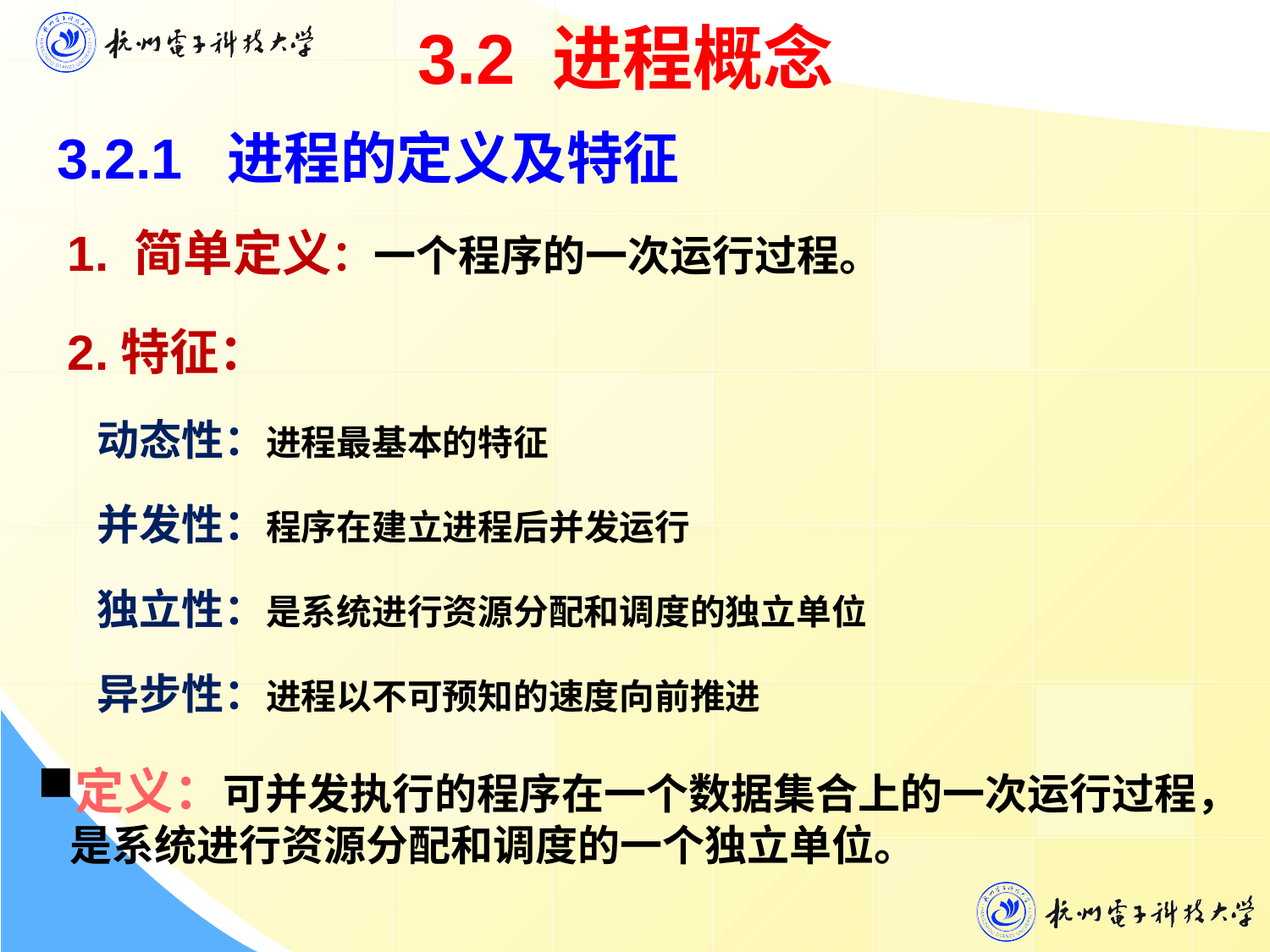

3.2 进程概念
3.2.1  进程的定义及特征
1. 简单定义：一个程序的一次运行过程。
2.特征：
  动态性：进程最基本的特征
  并发性：程序在建立进程后并发运行
  独立性：是系统进行资源分配和调度的独立单位
  异步性：进程以不可预知的速度向前推进

定义：可并发执行的程序在一个数据集合上的一次运行过程，是系统进行资源分配和调度的一个独立单位。